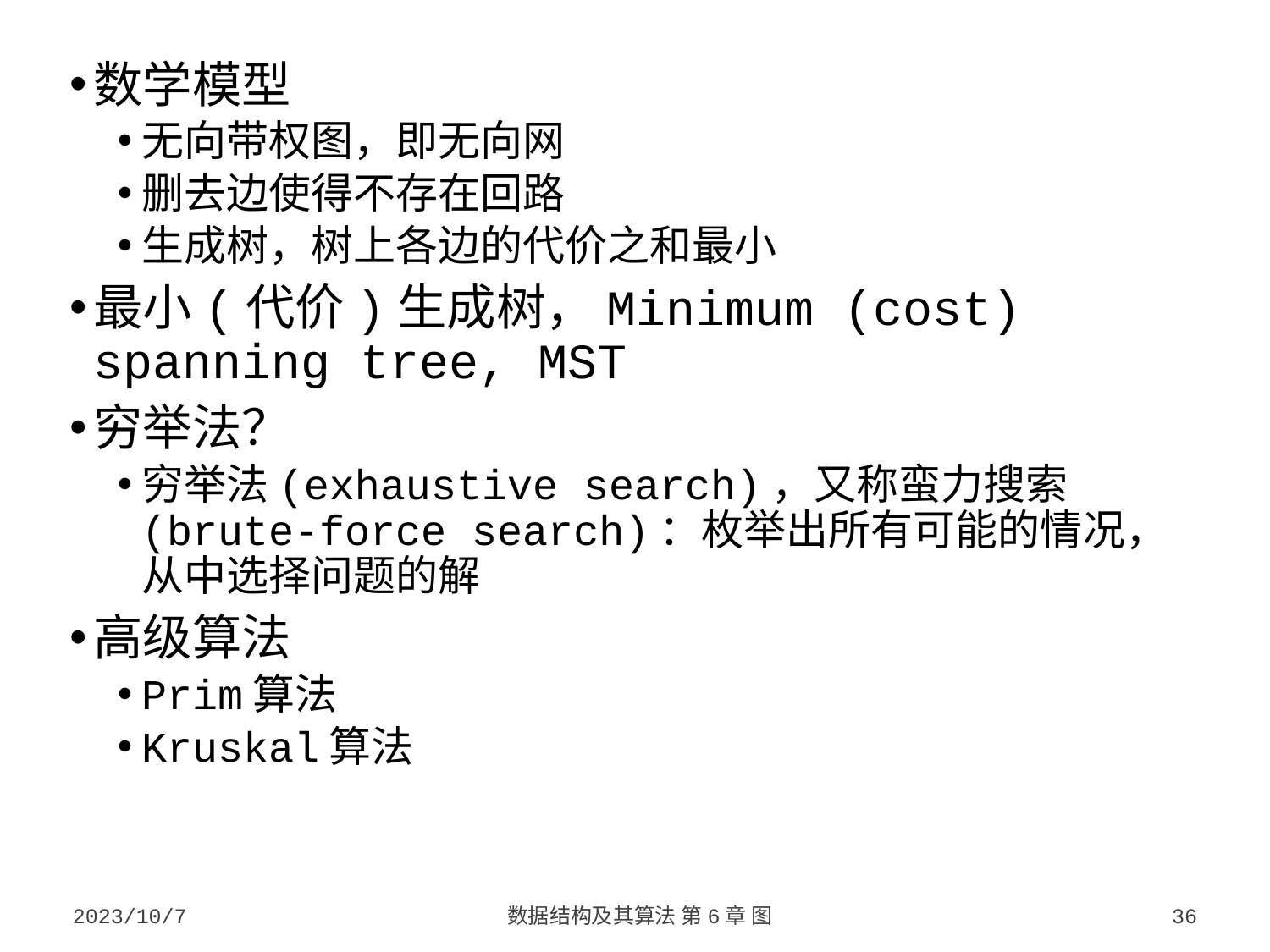

数学模型
无向带权图，即无向网
删去边使得不存在回路
生成树，树上各边的代价之和最小
最小(代价)生成树，Minimum (cost) spanning tree, MST
穷举法？
穷举法(exhaustive search)，又称蛮力搜索(brute-force search)：枚举出所有可能的情况，从中选择问题的解
高级算法
Prim算法
Kruskal算法
2023/10/7
数据结构及其算法 第6章 图
36